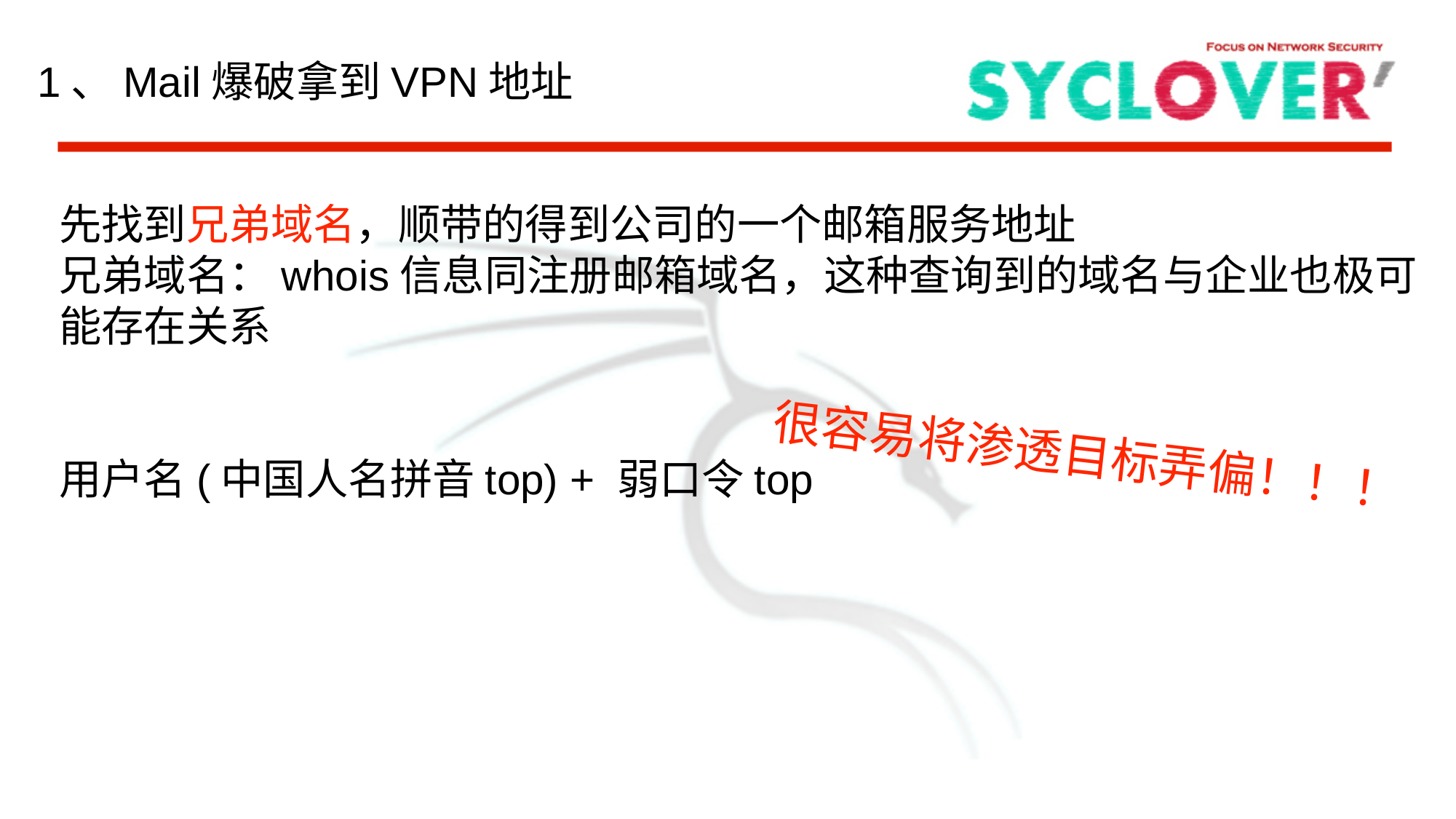

1、Mail爆破拿到VPN地址
先找到兄弟域名，顺带的得到公司的一个邮箱服务地址
兄弟域名：whois信息同注册邮箱域名，这种查询到的域名与企业也极可能存在关系

用户名(中国人名拼音top) + 弱口令top

很容易将渗透目标弄偏！！！